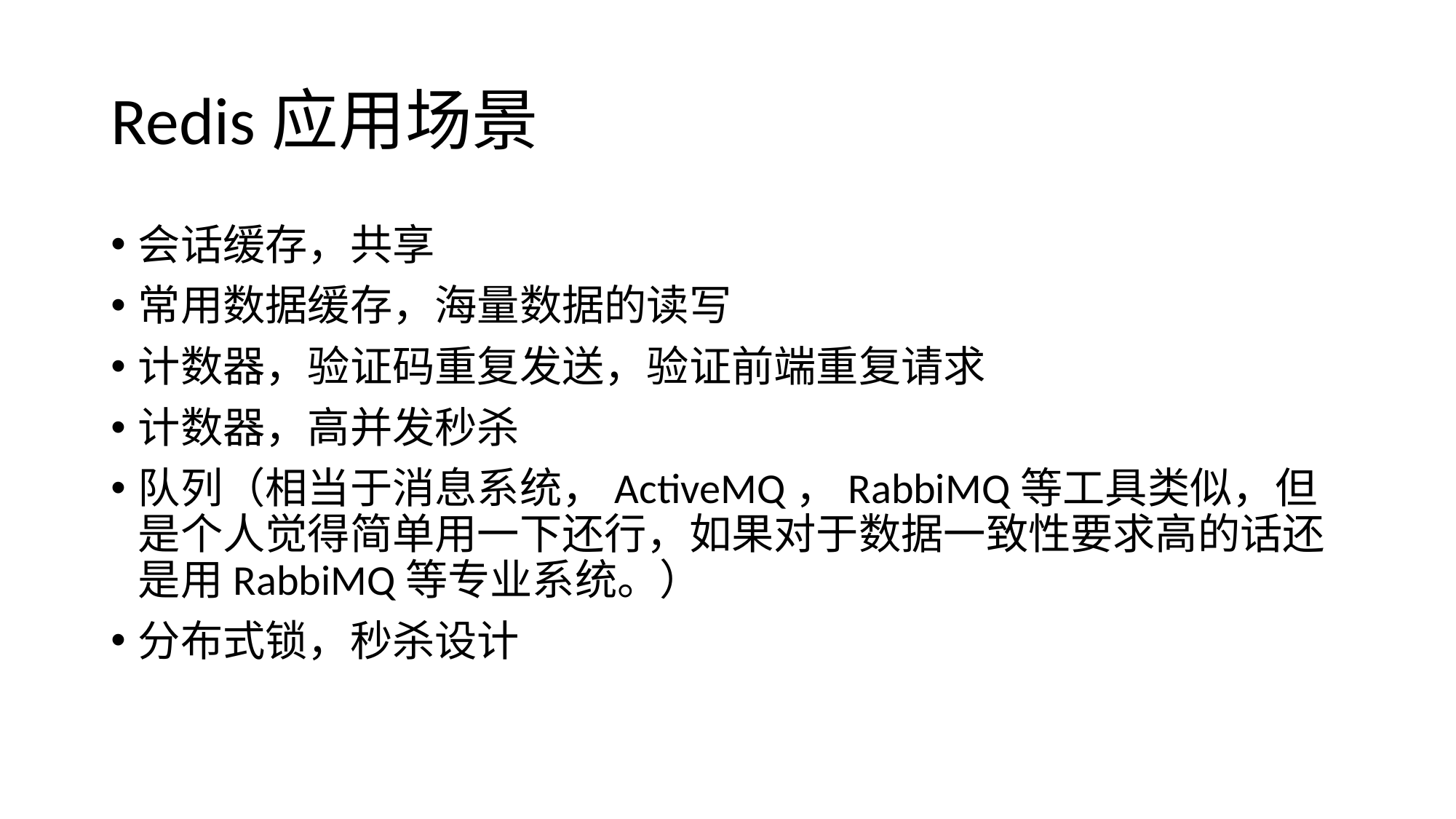

# Redis应用场景
会话缓存，共享
常用数据缓存，海量数据的读写
计数器，验证码重复发送，验证前端重复请求
计数器，高并发秒杀
队列（相当于消息系统，ActiveMQ，RabbiMQ等工具类似，但是个人觉得简单用一下还行，如果对于数据一致性要求高的话还是用RabbiMQ等专业系统。）
分布式锁，秒杀设计